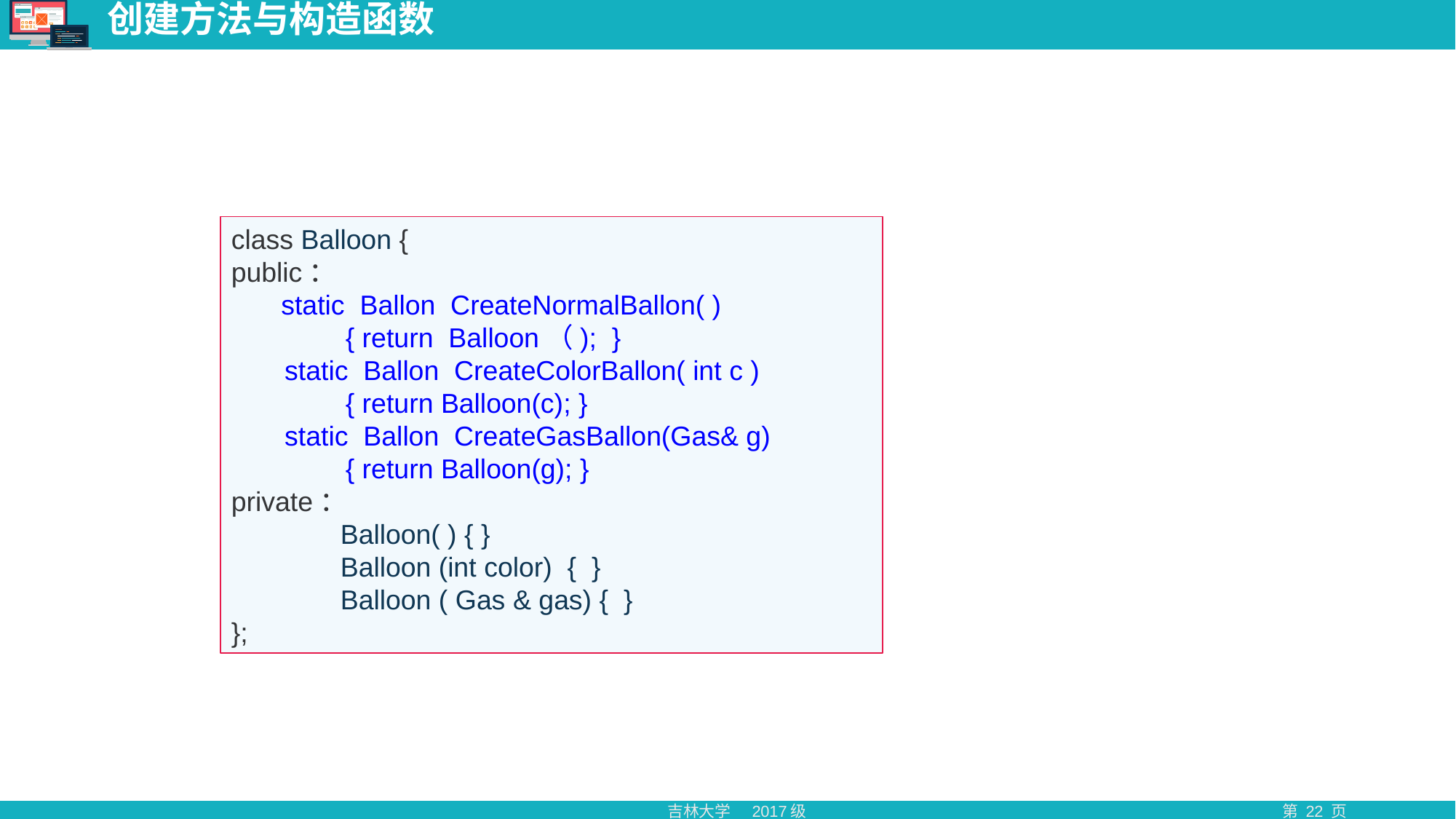

# 创建方法与构造函数
class Balloon {
public：
       static  Ballon  CreateNormalBallon( )
               { return  Balloon（);  }
       static  Ballon  CreateColorBallon( int c )
               { return Balloon(c); }
       static  Ballon  CreateGasBallon(Gas& g)
               { return Balloon(g); }
private：
 	Balloon( ) { }
 	Balloon (int color)  {  }
     	Balloon ( Gas & gas) {  }
};